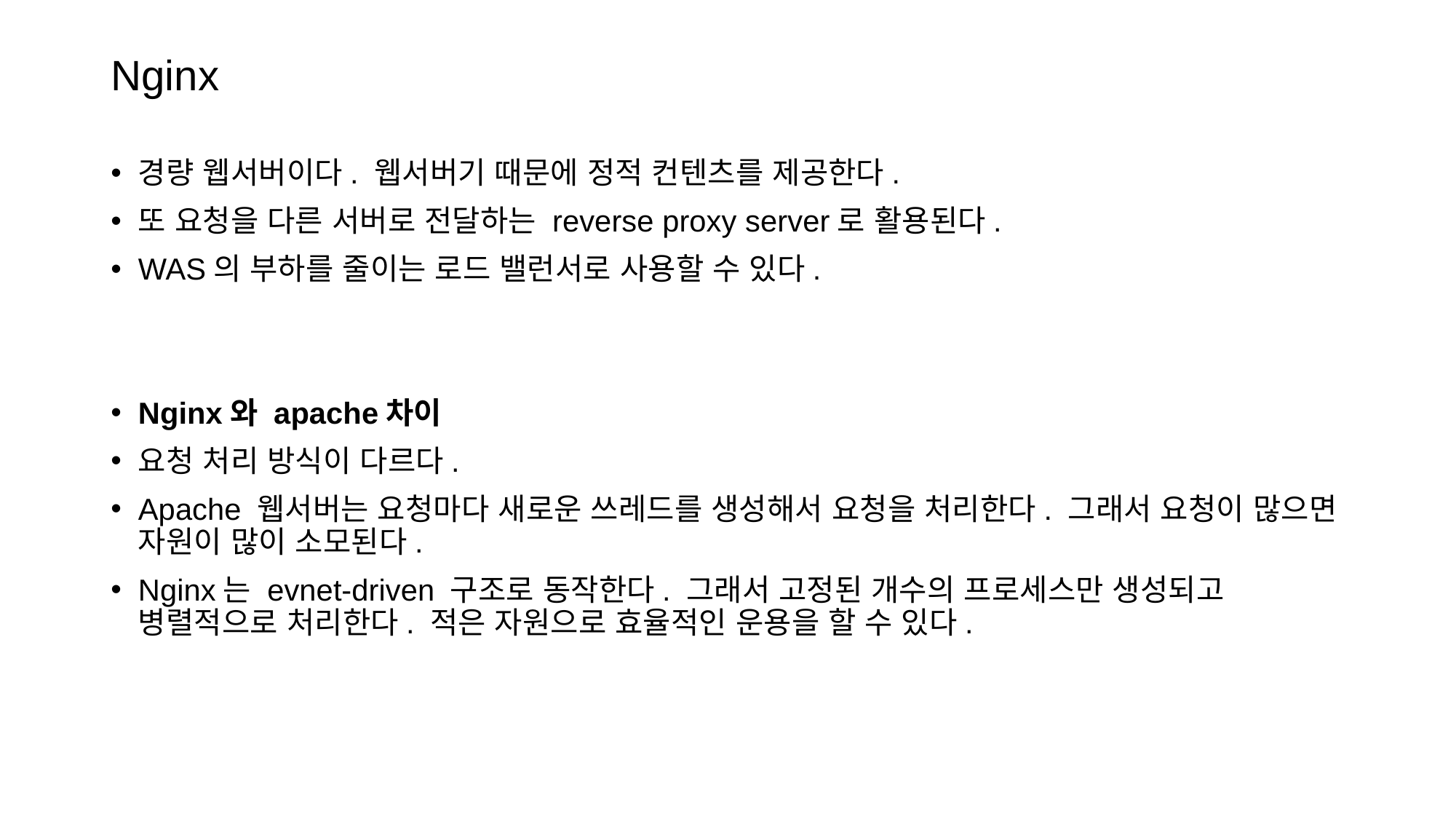

# Nginx
경량 웹서버이다. 웹서버기 때문에 정적 컨텐츠를 제공한다.
또 요청을 다른 서버로 전달하는 reverse proxy server로 활용된다.
WAS의 부하를 줄이는 로드 밸런서로 사용할 수 있다.

Nginx와 apache차이
요청 처리 방식이 다르다.
Apache 웹서버는 요청마다 새로운 쓰레드를 생성해서 요청을 처리한다. 그래서 요청이 많으면 자원이 많이 소모된다.
Nginx는 evnet-driven 구조로 동작한다. 그래서 고정된 개수의 프로세스만 생성되고 병렬적으로 처리한다. 적은 자원으로 효율적인 운용을 할 수 있다.